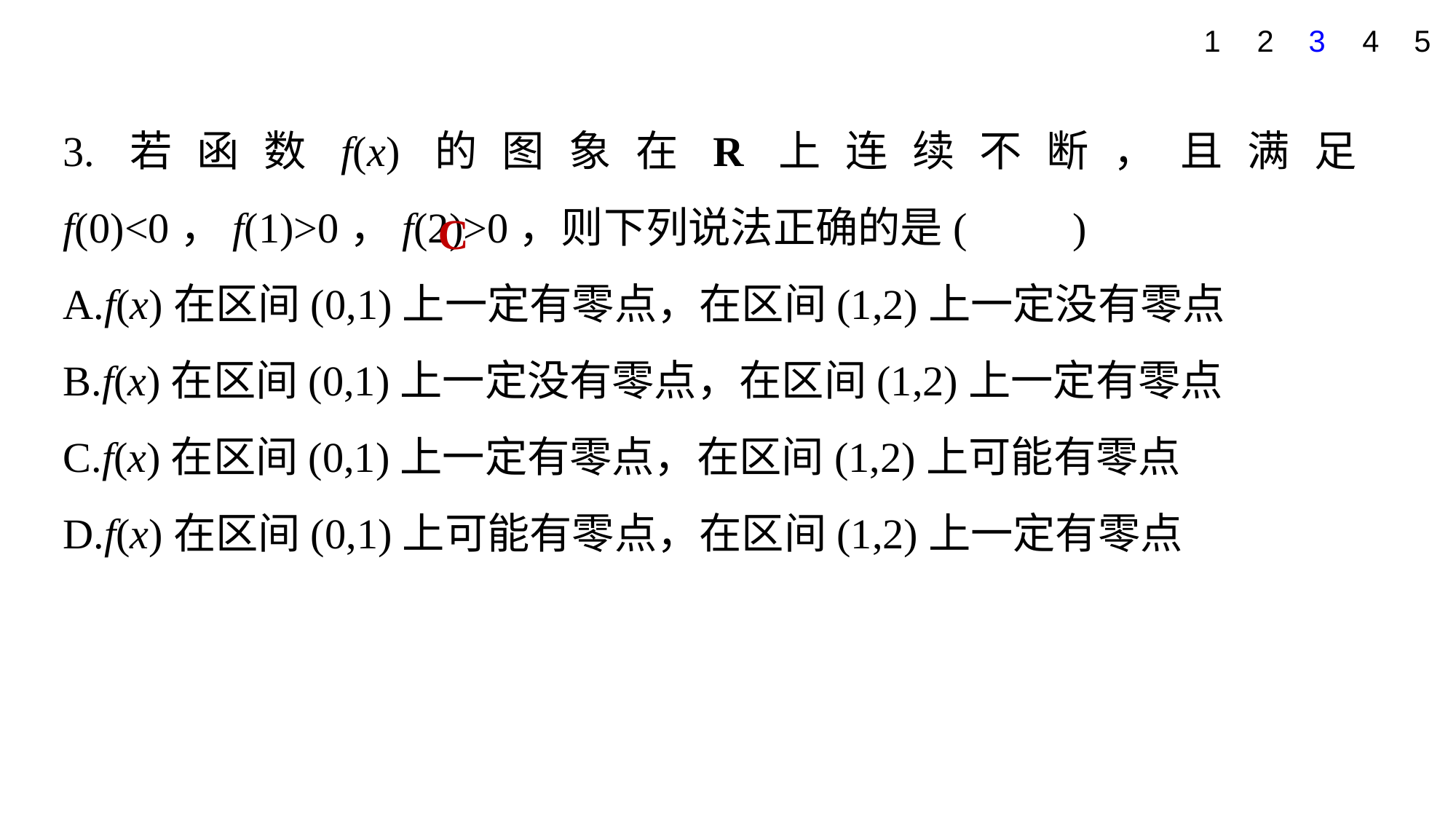

4
5
1
2
3
3.若函数f(x)的图象在R上连续不断，且满足f(0)<0，f(1)>0，f(2)>0，则下列说法正确的是(　　)
A.f(x)在区间(0,1)上一定有零点，在区间(1,2)上一定没有零点
B.f(x)在区间(0,1)上一定没有零点，在区间(1,2)上一定有零点
C.f(x)在区间(0,1)上一定有零点，在区间(1,2)上可能有零点
D.f(x)在区间(0,1)上可能有零点，在区间(1,2)上一定有零点
C